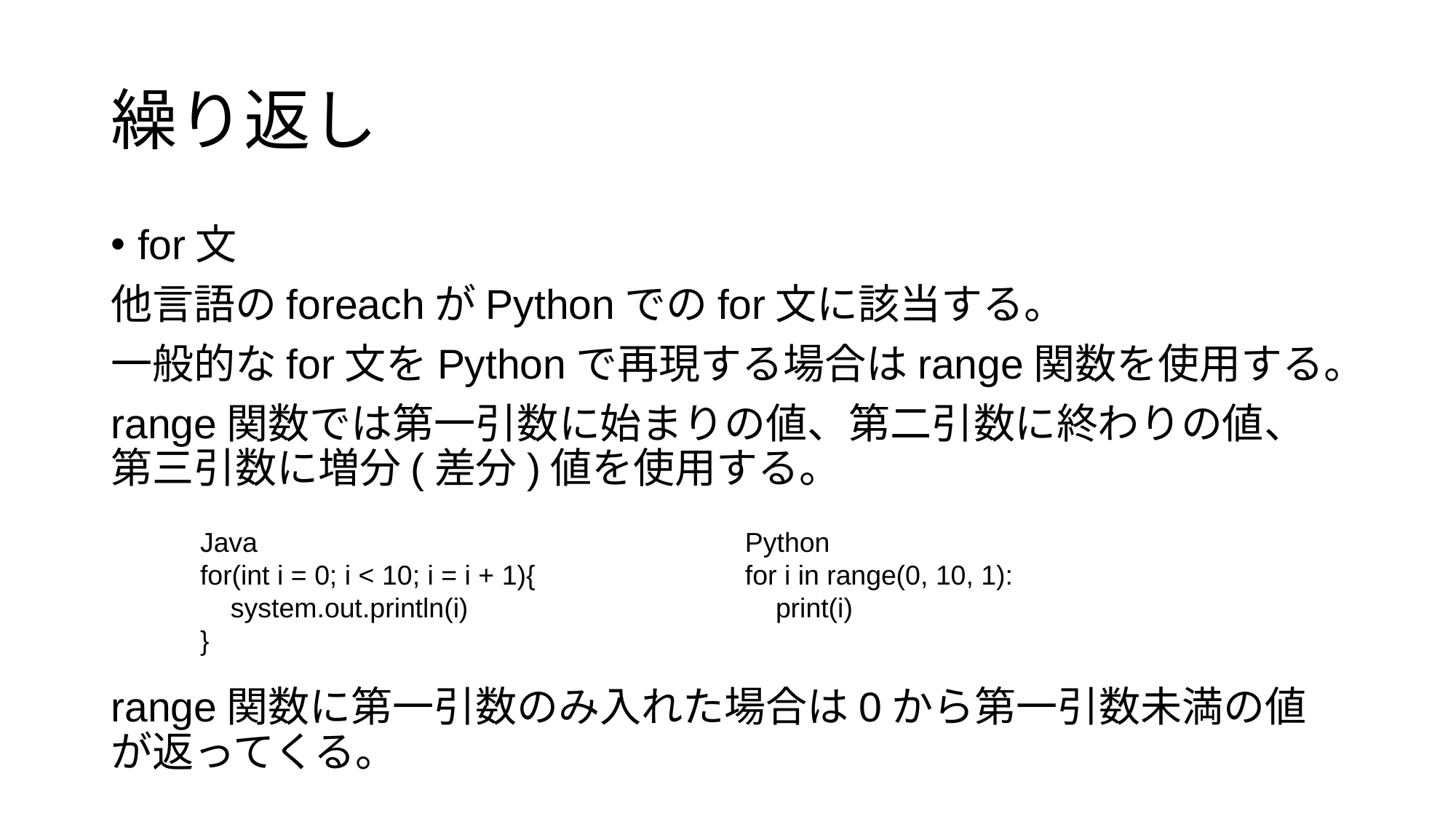

# 繰り返し
for文
他言語のforeachがPythonでのfor文に該当する。
一般的なfor文をPythonで再現する場合はrange関数を使用する。
range関数では第一引数に始まりの値、第二引数に終わりの値、第三引数に増分(差分)値を使用する。

range関数に第一引数のみ入れた場合は0から第一引数未満の値が返ってくる。
Java
for(int i = 0; i < 10; i = i + 1){
    system.out.println(i)
}
Python
for i in range(0, 10, 1):
    print(i)